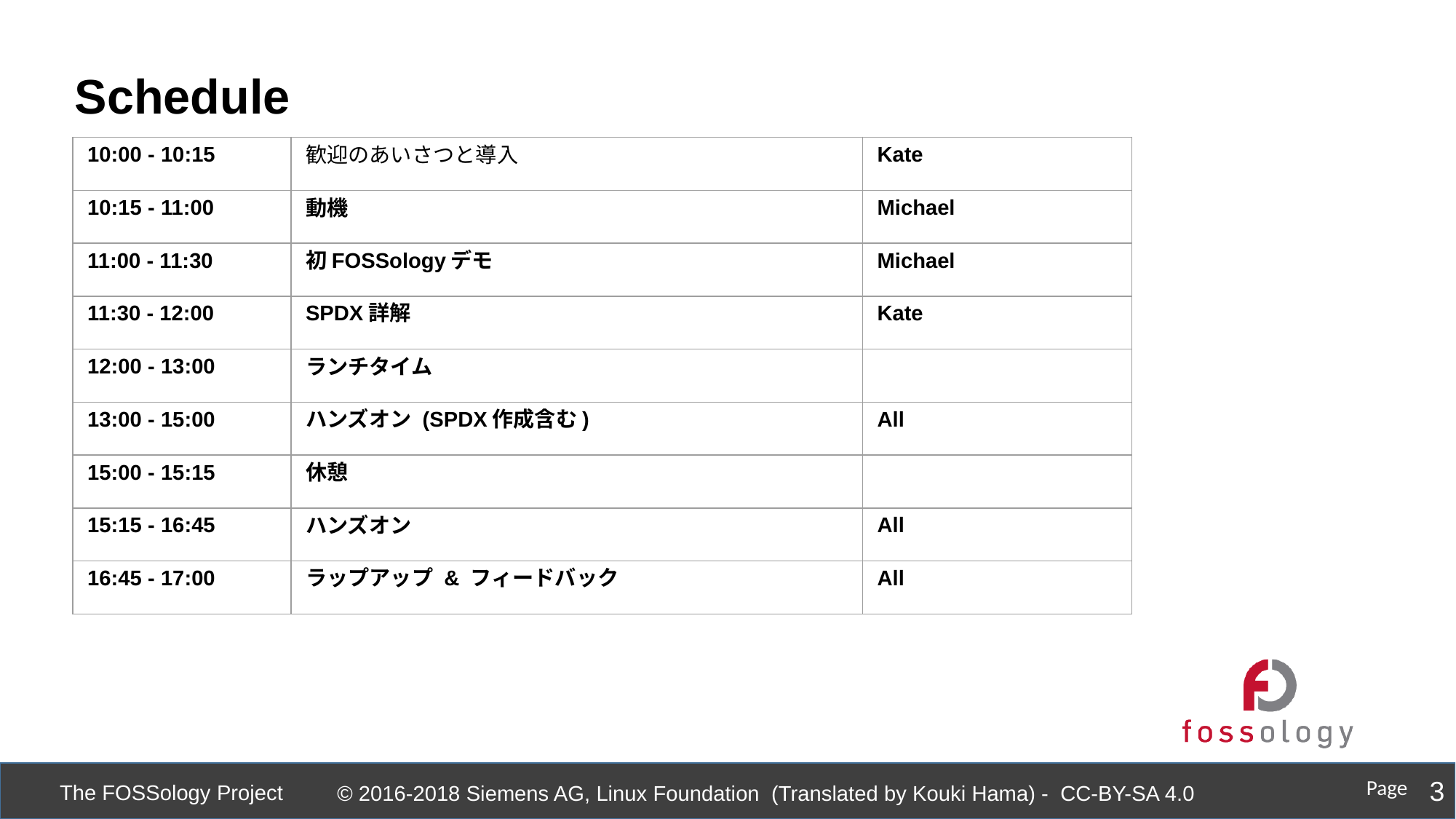

Schedule
| 10:00 - 10:15 | 歓迎のあいさつと導入 | Kate |
| --- | --- | --- |
| 10:15 - 11:00 | 動機 | Michael |
| 11:00 - 11:30 | 初FOSSologyデモ | Michael |
| 11:30 - 12:00 | SPDX詳解 | Kate |
| 12:00 - 13:00 | ランチタイム |  |
| 13:00 - 15:00 | ハンズオン (SPDX作成含む) | All |
| 15:00 - 15:15 | 休憩 |  |
| 15:15 - 16:45 | ハンズオン | All |
| 16:45 - 17:00 | ラップアップ & フィードバック | All |
 Page